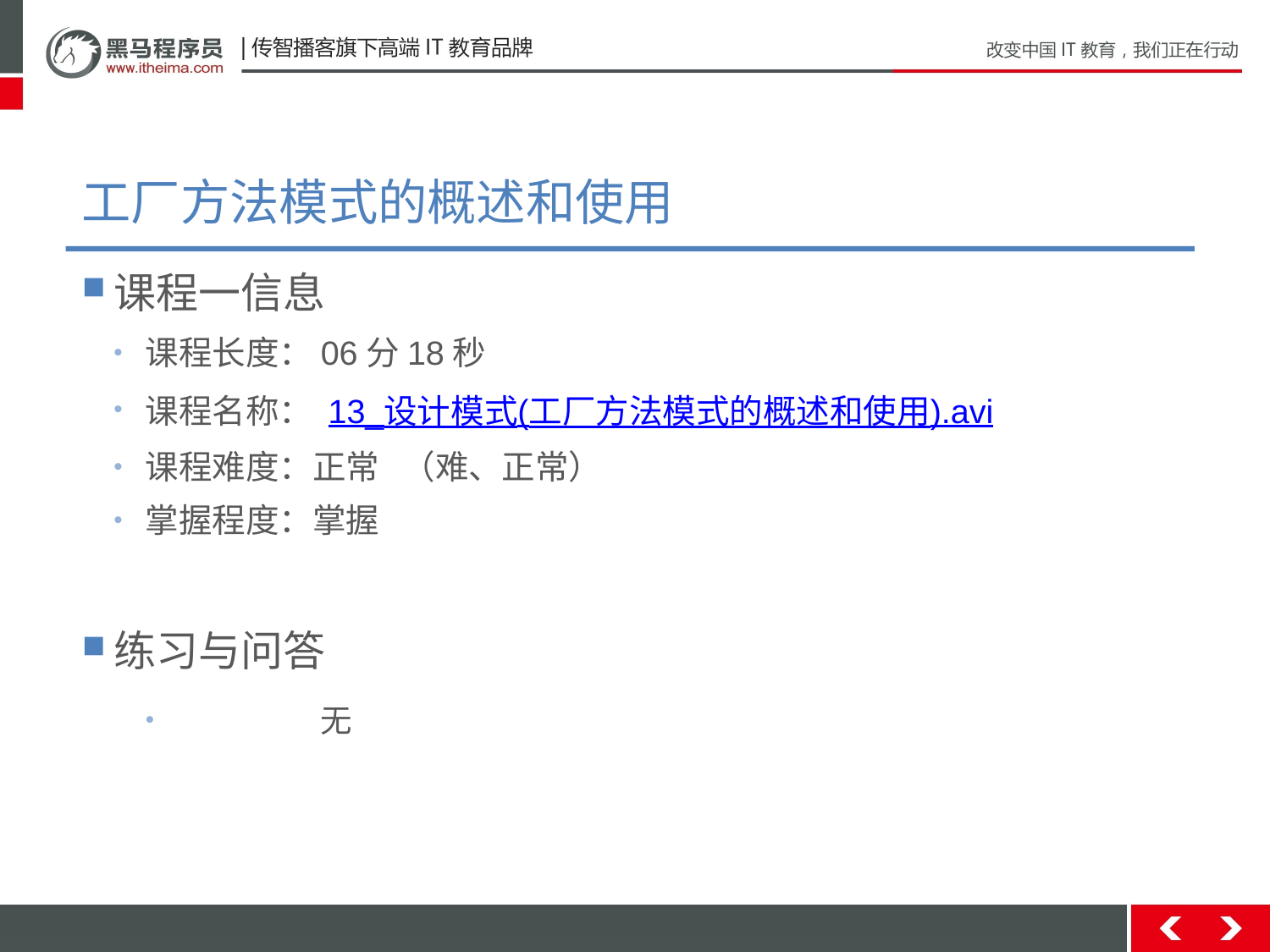

# 工厂方法模式的概述和使用
课程一信息
课程长度：06分18秒
课程名称： 13_设计模式(工厂方法模式的概述和使用).avi
课程难度：正常   （难、正常）
掌握程度：掌握

练习与问答
	无